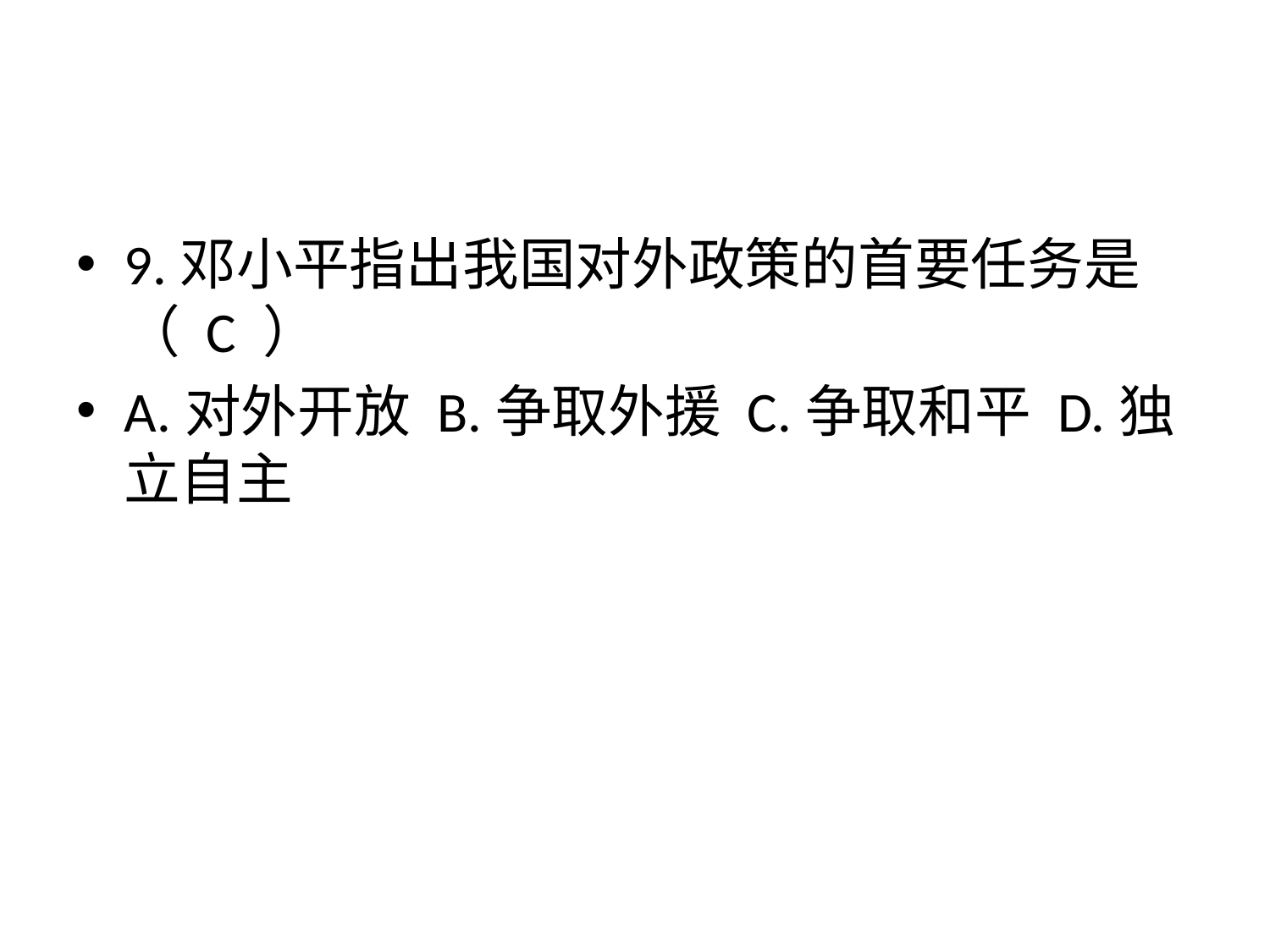

#
9.邓小平指出我国对外政策的首要任务是（ C ）
A.对外开放 B.争取外援 C.争取和平 D.独立自主